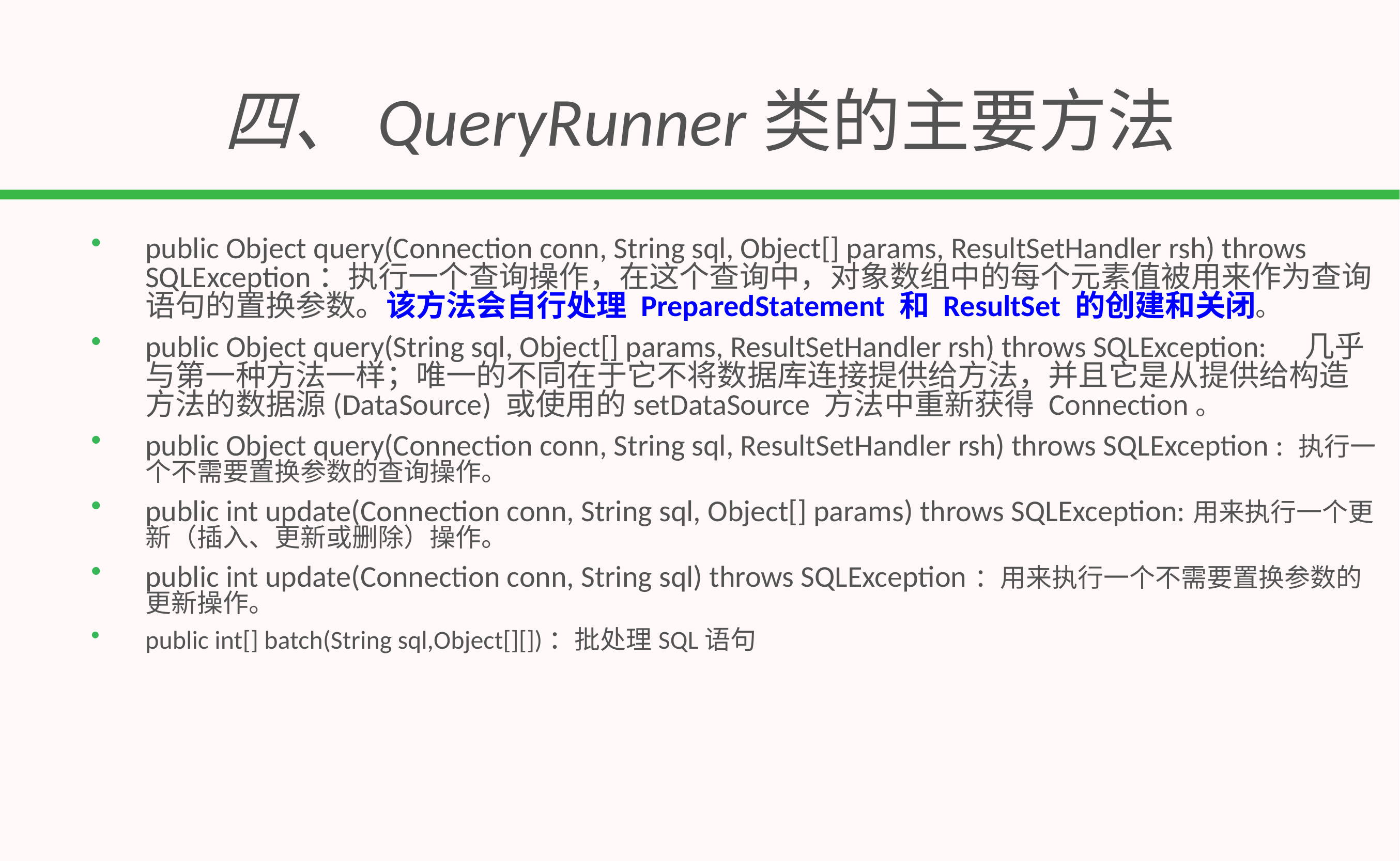

# 四、QueryRunner类的主要方法
public Object query(Connection conn, String sql, Object[] params, ResultSetHandler rsh) throws SQLException：执行一个查询操作，在这个查询中，对象数组中的每个元素值被用来作为查询语句的置换参数。该方法会自行处理 PreparedStatement 和 ResultSet 的创建和关闭。
public Object query(String sql, Object[] params, ResultSetHandler rsh) throws SQLException:　几乎与第一种方法一样；唯一的不同在于它不将数据库连接提供给方法，并且它是从提供给构造方法的数据源(DataSource) 或使用的setDataSource 方法中重新获得 Connection。
public Object query(Connection conn, String sql, ResultSetHandler rsh) throws SQLException : 执行一个不需要置换参数的查询操作。
public int update(Connection conn, String sql, Object[] params) throws SQLException:用来执行一个更新（插入、更新或删除）操作。
public int update(Connection conn, String sql) throws SQLException：用来执行一个不需要置换参数的更新操作。
public int[] batch(String sql,Object[][])：批处理SQL语句